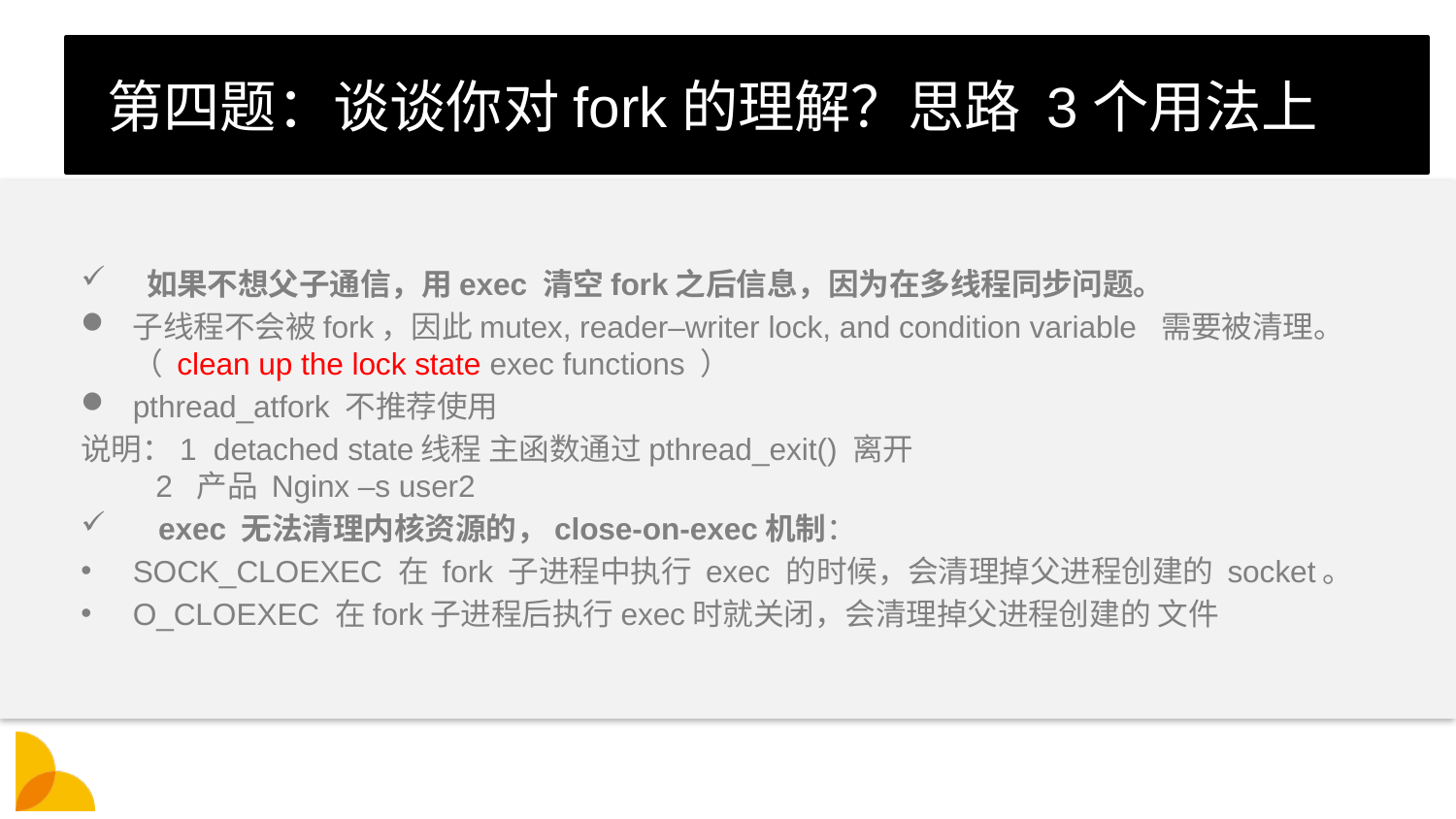

# 第四题：谈谈你对fork的理解？思路 3个用法上

 如果不想父子通信，用exec 清空fork之后信息，因为在多线程同步问题。
子线程不会被fork，因此mutex, reader–writer lock, and condition variable  需要被清理。 （ clean up the lock state exec functions ）
pthread_atfork 不推荐使用
说明：1  detached state线程 主函数通过pthread_exit() 离开
          2  产品 Nginx –s user2
   exec 无法清理内核资源的，close-on-exec机制：
SOCK_CLOEXEC 在 fork 子进程中执行 exec 的时候，会清理掉父进程创建的 socket。
O_CLOEXEC 在fork子进程后执行exec时就关闭，会清理掉父进程创建的 文件